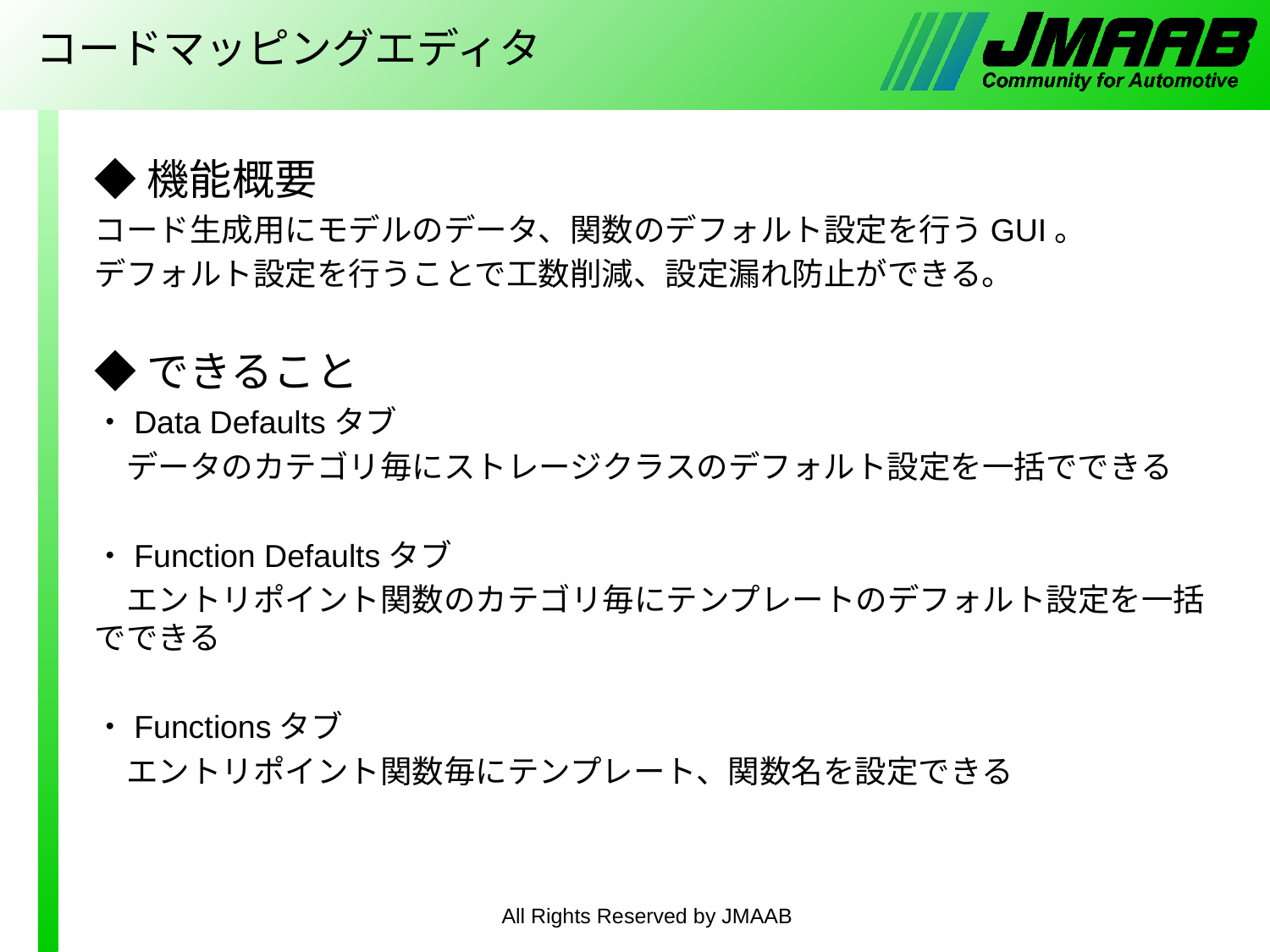

# コードマッピングエディタ
◆機能概要
コード生成用にモデルのデータ、関数のデフォルト設定を行うGUI。
デフォルト設定を行うことで工数削減、設定漏れ防止ができる。

◆できること
・Data Defaultsタブ
　データのカテゴリ毎にストレージクラスのデフォルト設定を一括でできる

・Function Defaultsタブ
　エントリポイント関数のカテゴリ毎にテンプレートのデフォルト設定を一括でできる

・Functionsタブ
　エントリポイント関数毎にテンプレート、関数名を設定できる